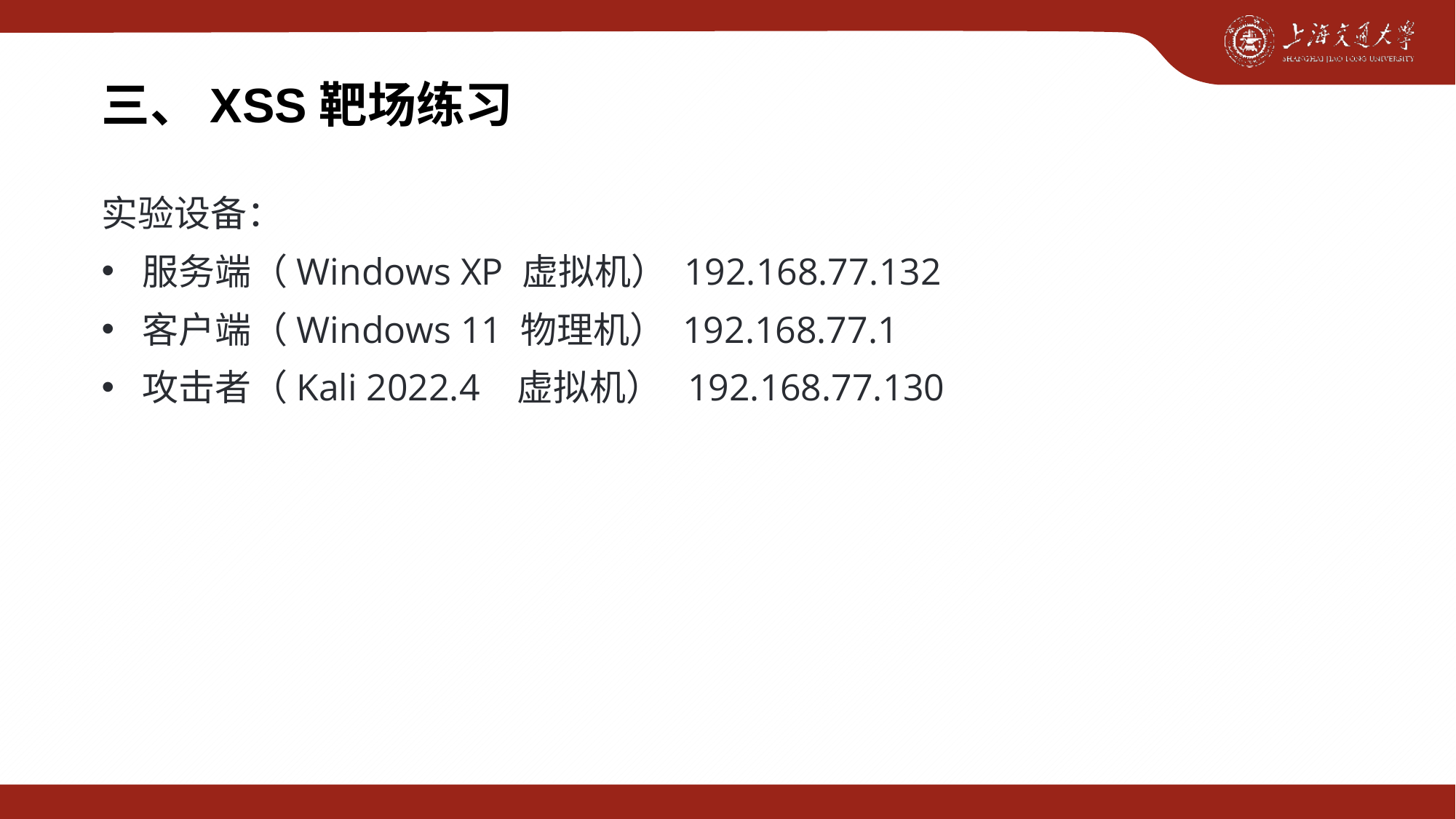

三、XSS靶场练习
实验设备：

服务端（Windows XP 虚拟机） 192.168.77.132

客户端（Windows 11 物理机） 192.168.77.1

攻击者（Kali 2022.4   虚拟机）  192.168.77.130